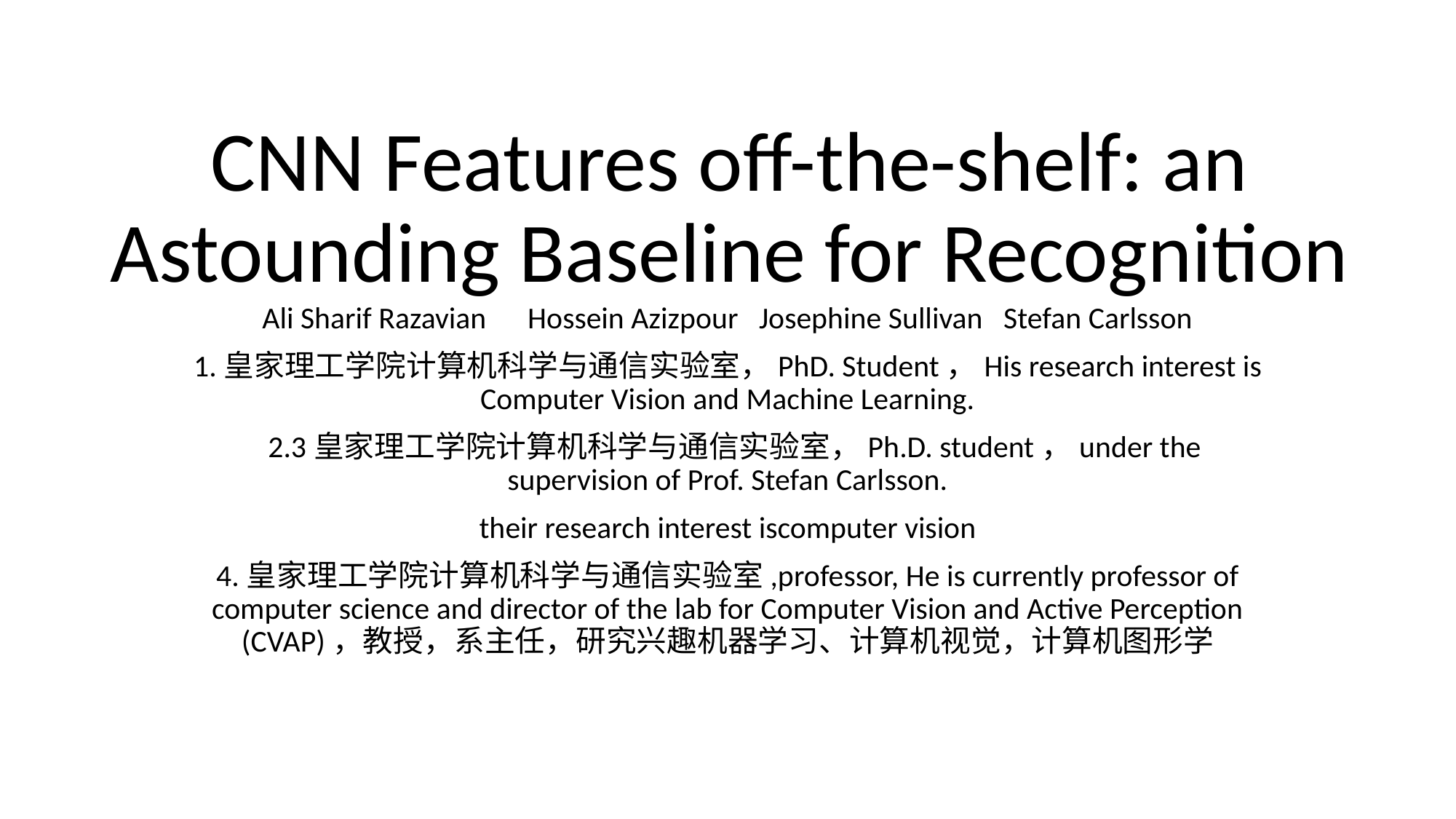

# CNN Features off-the-shelf: an Astounding Baseline for Recognition
Ali Sharif Razavian      Hossein Azizpour   Josephine Sullivan   Stefan Carlsson
1.皇家理工学院计算机科学与通信实验室，PhD. Student，His research interest is Computer Vision and Machine Learning.
  2.3皇家理工学院计算机科学与通信实验室，Ph.D. student，under the supervision of Prof. Stefan Carlsson.
their research interest iscomputer vision
4.皇家理工学院计算机科学与通信实验室,professor, He is currently professor of computer science and director of the lab for Computer Vision and Active Perception (CVAP)，教授，系主任，研究兴趣机器学习、计算机视觉，计算机图形学